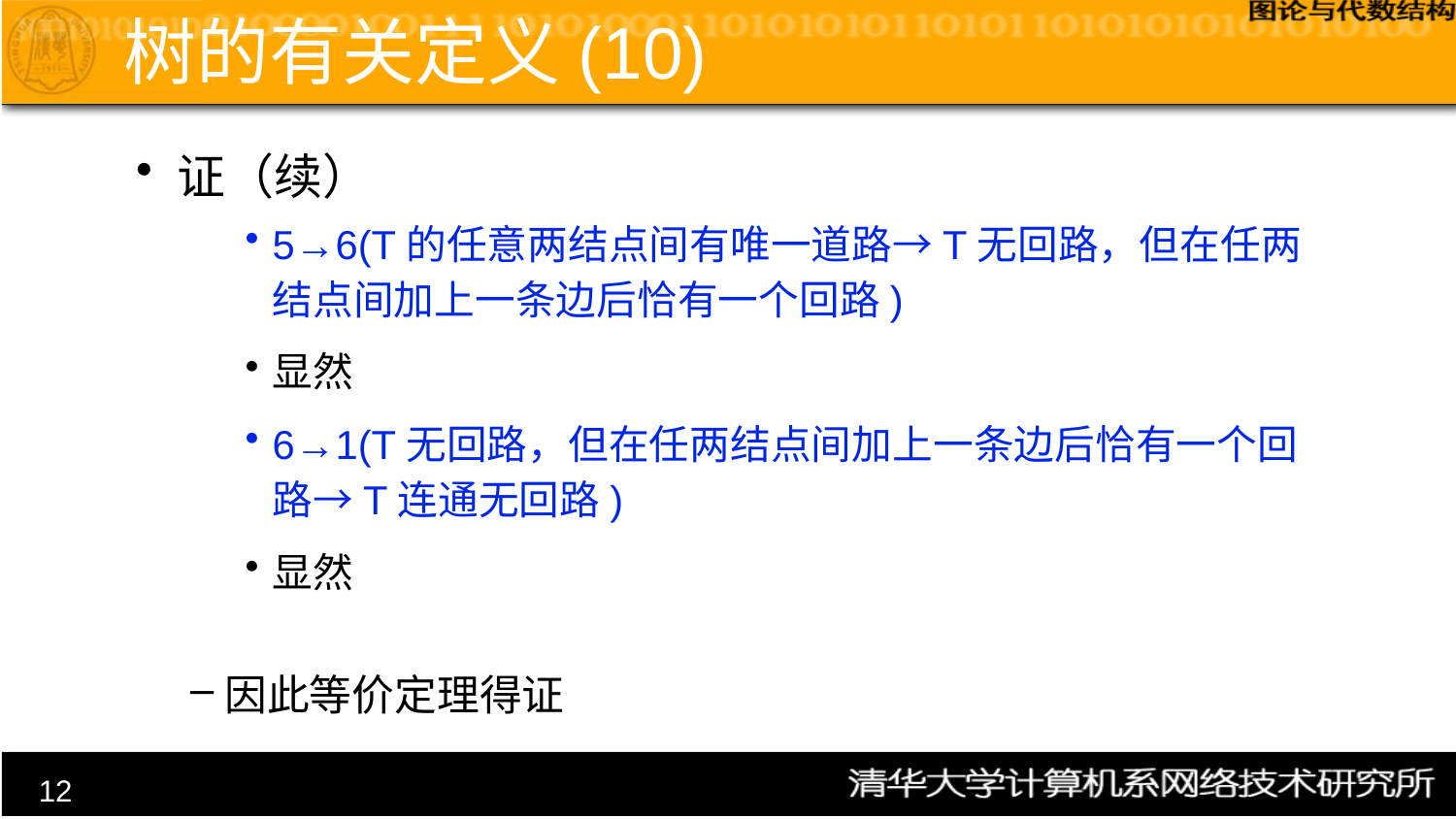

# 树的有关定义(10)
证（续）
5→6(T的任意两结点间有唯一道路→T无回路，但在任两结点间加上一条边后恰有一个回路)
显然
6→1(T无回路，但在任两结点间加上一条边后恰有一个回路→T连通无回路)
显然

因此等价定理得证